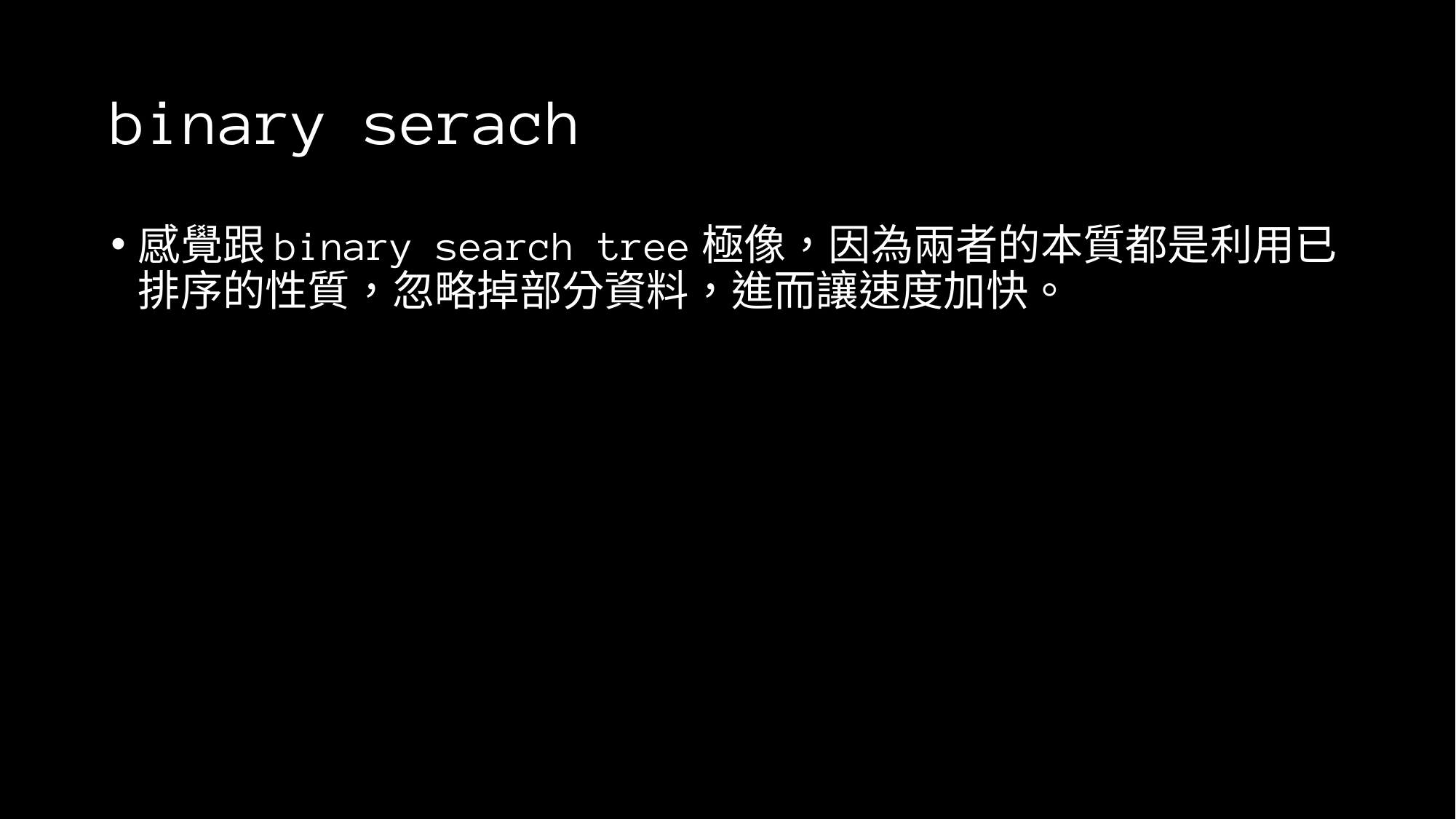

# binary serach
感覺跟binary search tree極像，因為兩者的本質都是利用已排序的性質，忽略掉部分資料，進而讓速度加快。